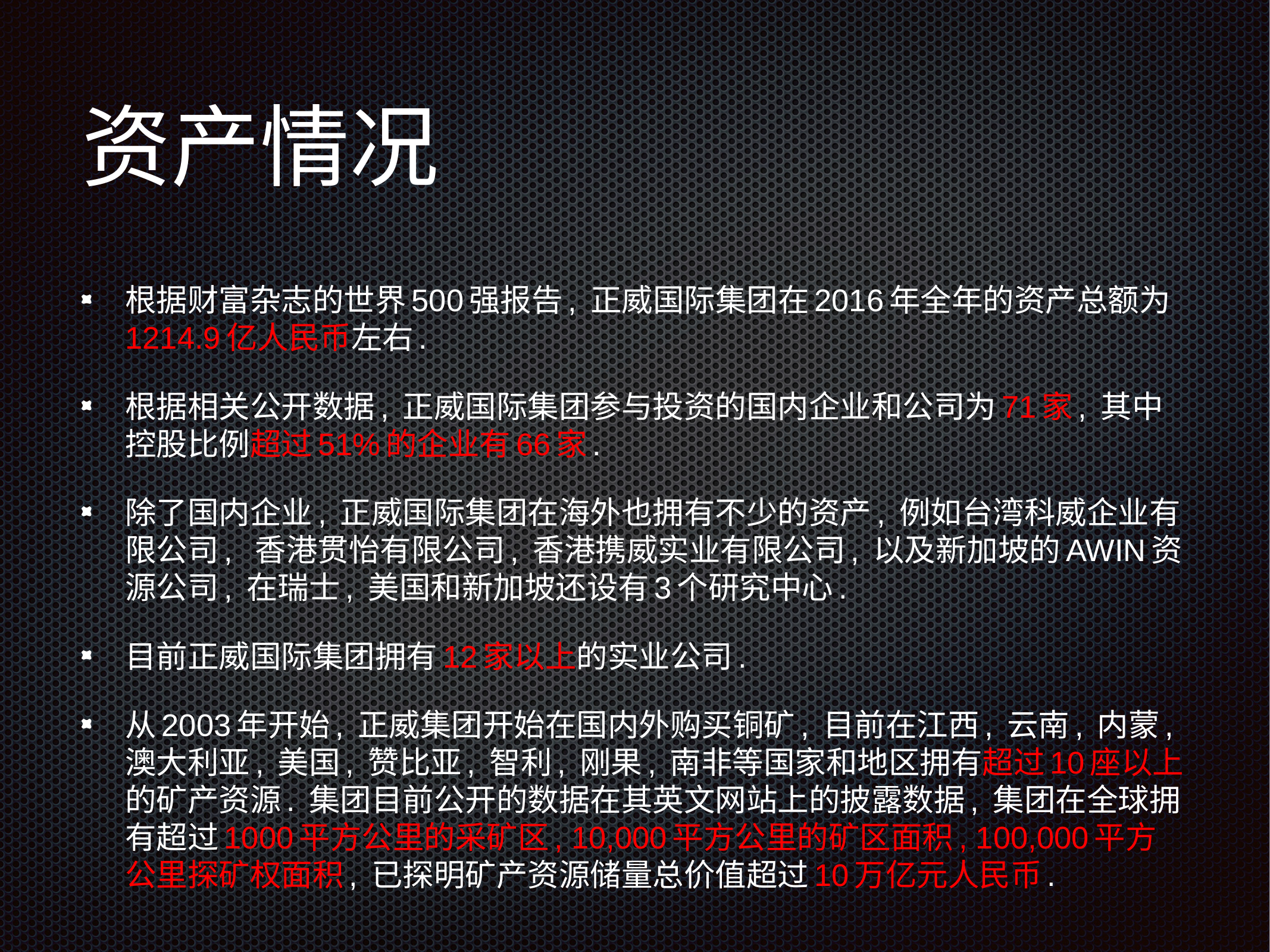

# 资产情况
根据财富杂志的世界500强报告, 正威国际集团在2016年全年的资产总额为1214.9亿人民币左右.
根据相关公开数据, 正威国际集团参与投资的国内企业和公司为71家, 其中控股比例超过51%的企业有66家.
除了国内企业, 正威国际集团在海外也拥有不少的资产, 例如台湾科威企业有限公司,  香港贯怡有限公司, 香港携威实业有限公司, 以及新加坡的AWIN资源公司, 在瑞士, 美国和新加坡还设有3个研究中心.
目前正威国际集团拥有12家以上的实业公司.
从2003年开始, 正威集团开始在国内外购买铜矿, 目前在江西, 云南, 内蒙, 澳大利亚, 美国, 赞比亚, 智利, 刚果, 南非等国家和地区拥有超过10座以上的矿产资源. 集团目前公开的数据在其英文网站上的披露数据, 集团在全球拥有超过1000平方公里的采矿区, 10,000平方公里的矿区面积, 100,000平方公里探矿权面积, 已探明矿产资源储量总价值超过10万亿元人民币.